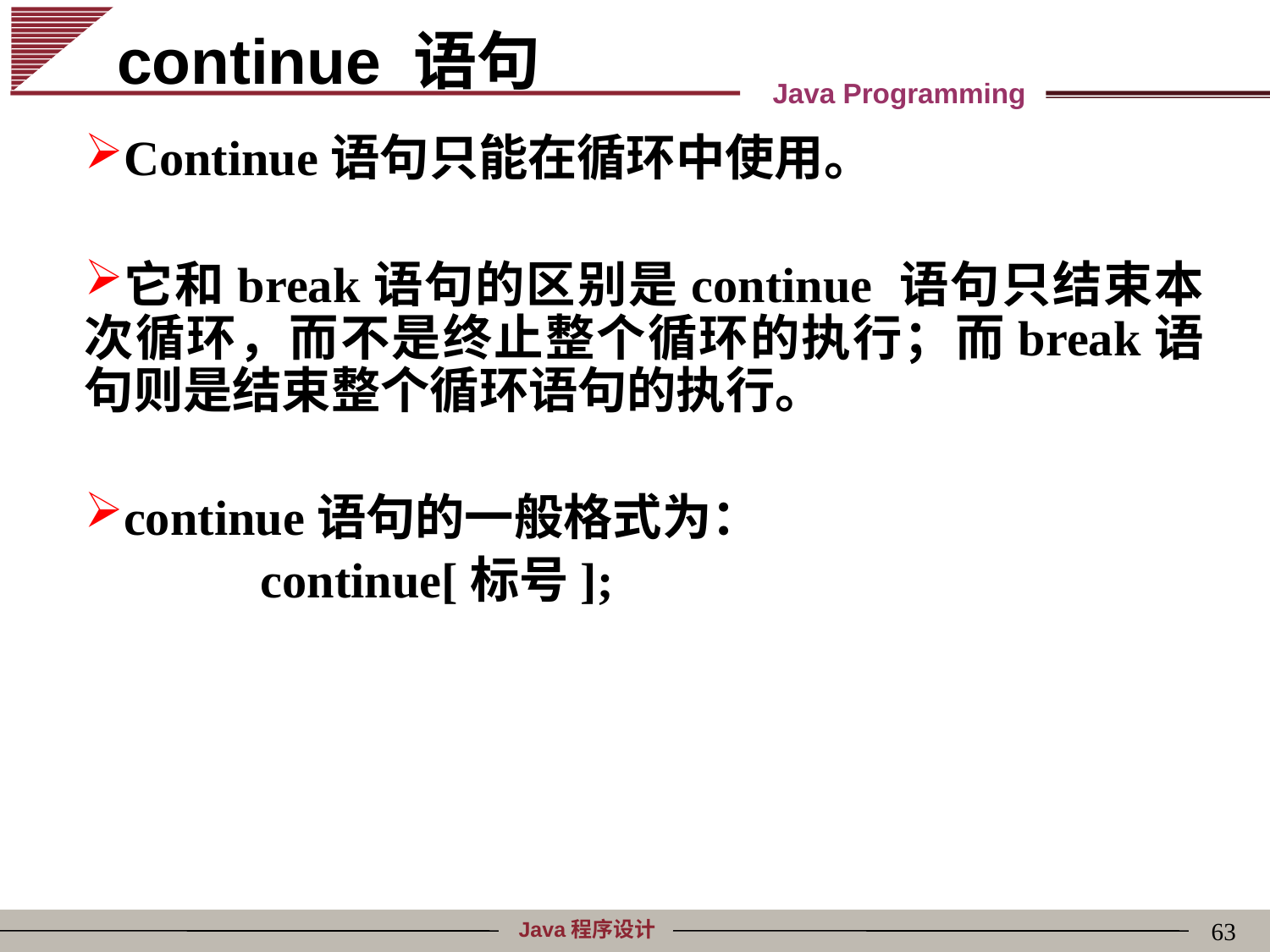

# continue 语句
Continue语句只能在循环中使用。

它和break语句的区别是continue 语句只结束本次循环，而不是终止整个循环的执行；而break语句则是结束整个循环语句的执行。

continue语句的一般格式为：
	    continue[标号];